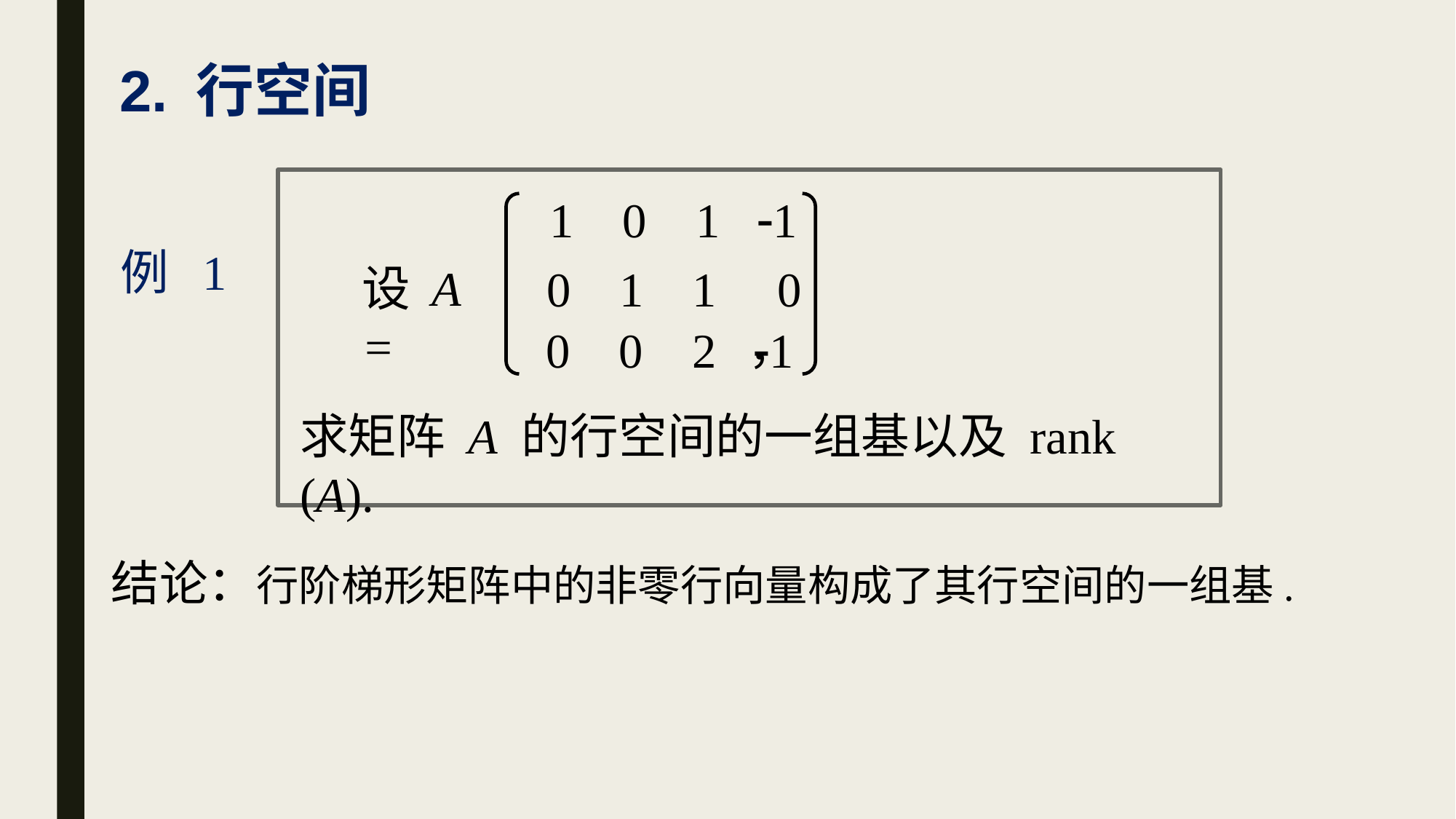

# 2. 行空间

  1    0    1   −1

例  1
设 A =                                ，
0    1    1     0
 0    0    2   −1
求矩阵 A 的行空间的一组基以及 rank (A).
结论：行阶梯形矩阵中的非零行向量构成了其行空间的一组基.